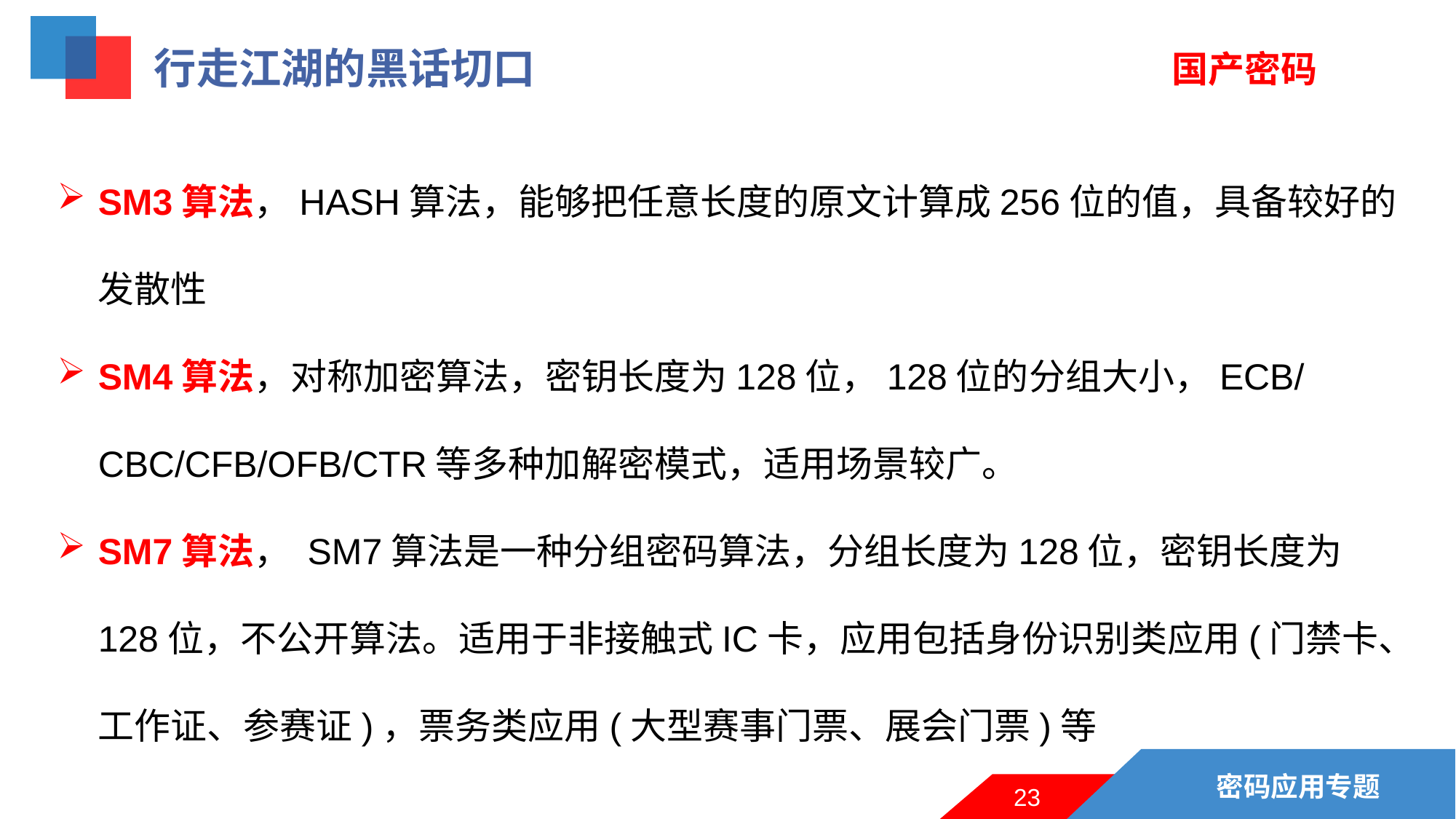

# 行走江湖的黑话切口
国产密码
SM3算法，HASH算法，能够把任意长度的原文计算成256位的值，具备较好的发散性
SM4算法，对称加密算法，密钥长度为128位，128位的分组大小，ECB/CBC/CFB/OFB/CTR等多种加解密模式，适用场景较广。
SM7算法， SM7算法是一种分组密码算法，分组长度为128位，密钥长度为128位，不公开算法。适用于非接触式IC卡，应用包括身份识别类应用(门禁卡、工作证、参赛证)，票务类应用(大型赛事门票、展会门票)等